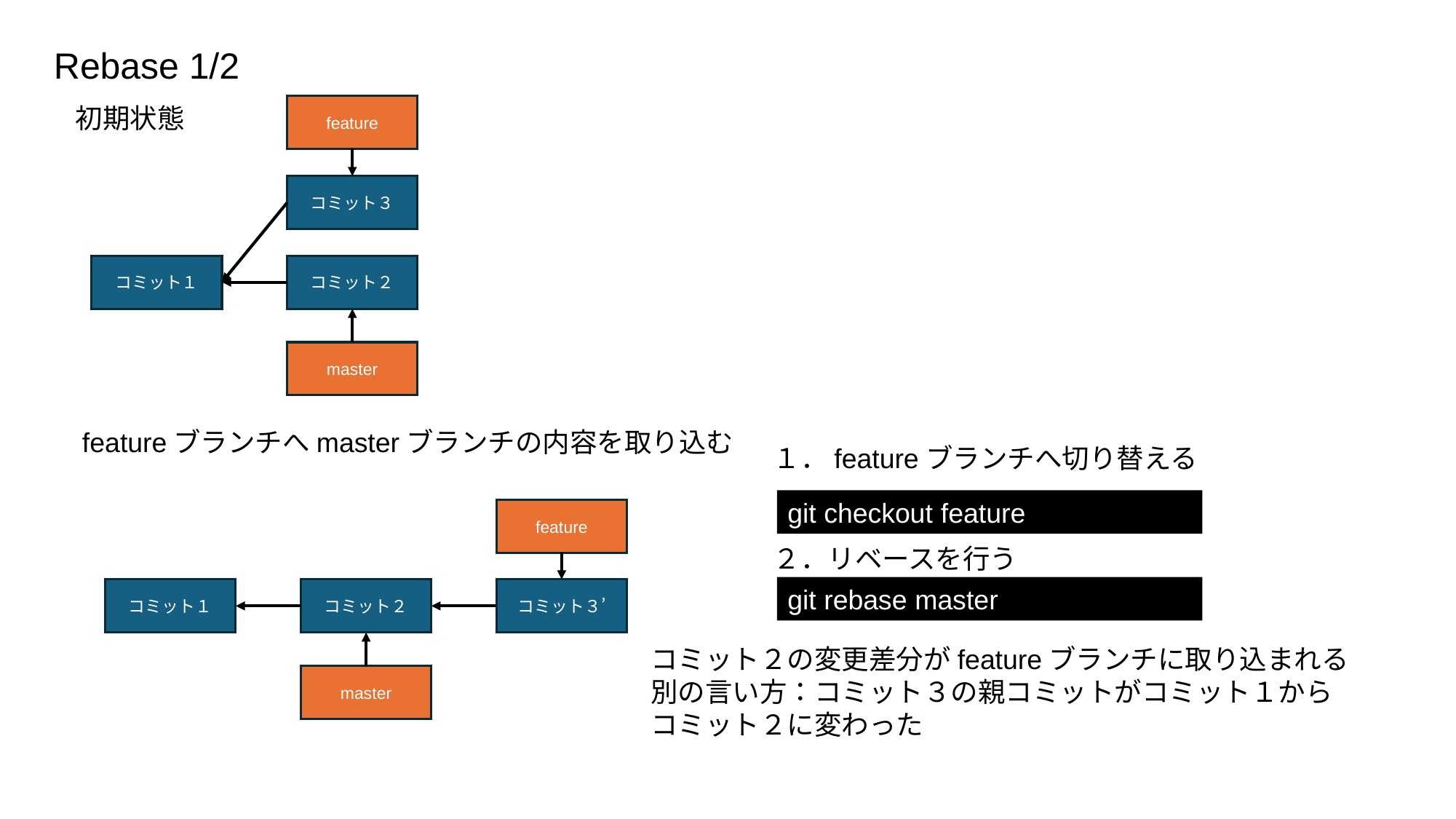

Rebase 1/2
feature
コミット３
コミット１
コミット２
master
初期状態
featureブランチへmasterブランチの内容を取り込む
１．featureブランチへ切り替える
git checkout feature
feature
コミット１
コミット２
コミット３’
master
２．リベースを行う
git rebase master
コミット２の変更差分がfeatureブランチに取り込まれる
別の言い方：コミット３の親コミットがコミット１からコミット２に変わった